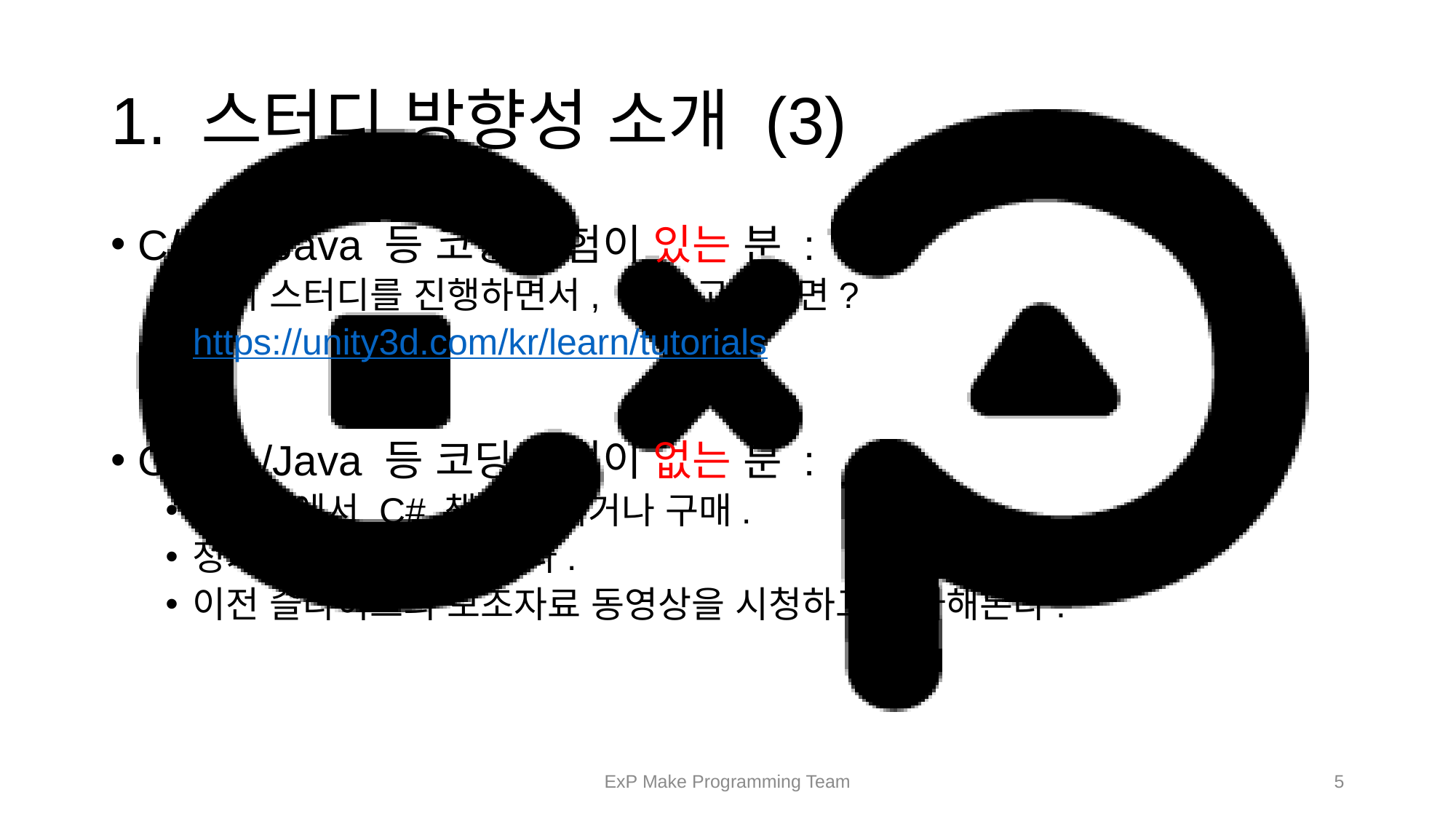

# 1. 스터디 방향성 소개 (3)
C/C++/Java 등 코딩 경험이 있는 분 :
정기 스터디를 진행하면서, 더 알고싶다면?
https://unity3d.com/kr/learn/tutorials

C/C++/Java 등 코딩 경험이 없는 분 :
도서관에서 C# 책을 빌리거나 구매.
정기 스터디에 참여 한다.
이전 슬라이드의 보조자료 동영상을 시청하고 따라해본다.

ExP Make Programming Team
5